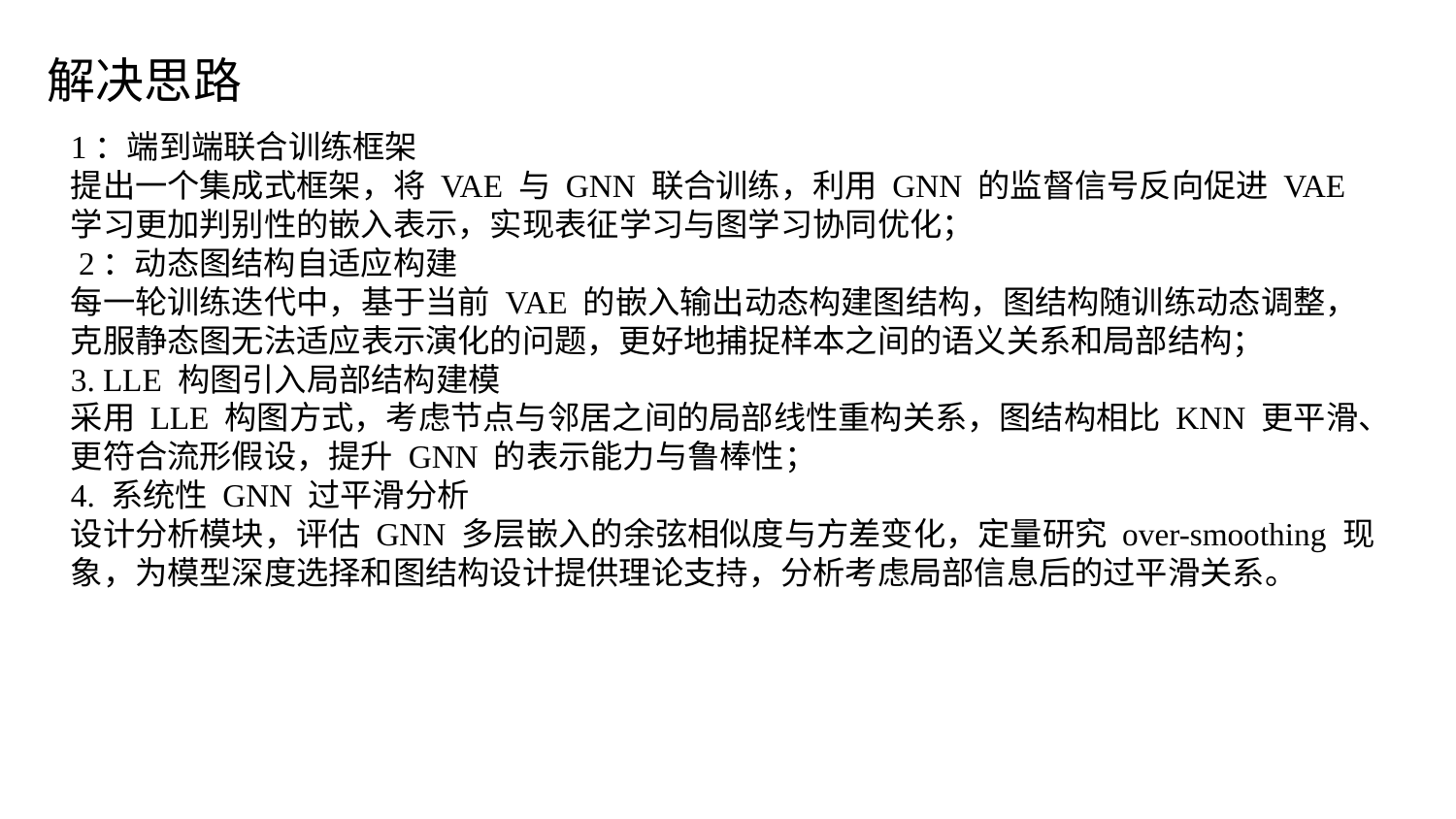

解决思路
1：端到端联合训练框架
提出一个集成式框架，将 VAE 与 GNN 联合训练，利用 GNN 的监督信号反向促进 VAE 学习更加判别性的嵌入表示，实现表征学习与图学习协同优化；
 2：动态图结构自适应构建
每一轮训练迭代中，基于当前 VAE 的嵌入输出动态构建图结构，图结构随训练动态调整，克服静态图无法适应表示演化的问题，更好地捕捉样本之间的语义关系和局部结构；
3. LLE 构图引入局部结构建模
采用 LLE 构图方式，考虑节点与邻居之间的局部线性重构关系，图结构相比 KNN 更平滑、更符合流形假设，提升 GNN 的表示能力与鲁棒性；
4. 系统性 GNN 过平滑分析
设计分析模块，评估 GNN 多层嵌入的余弦相似度与方差变化，定量研究 over-smoothing 现象，为模型深度选择和图结构设计提供理论支持，分析考虑局部信息后的过平滑关系。